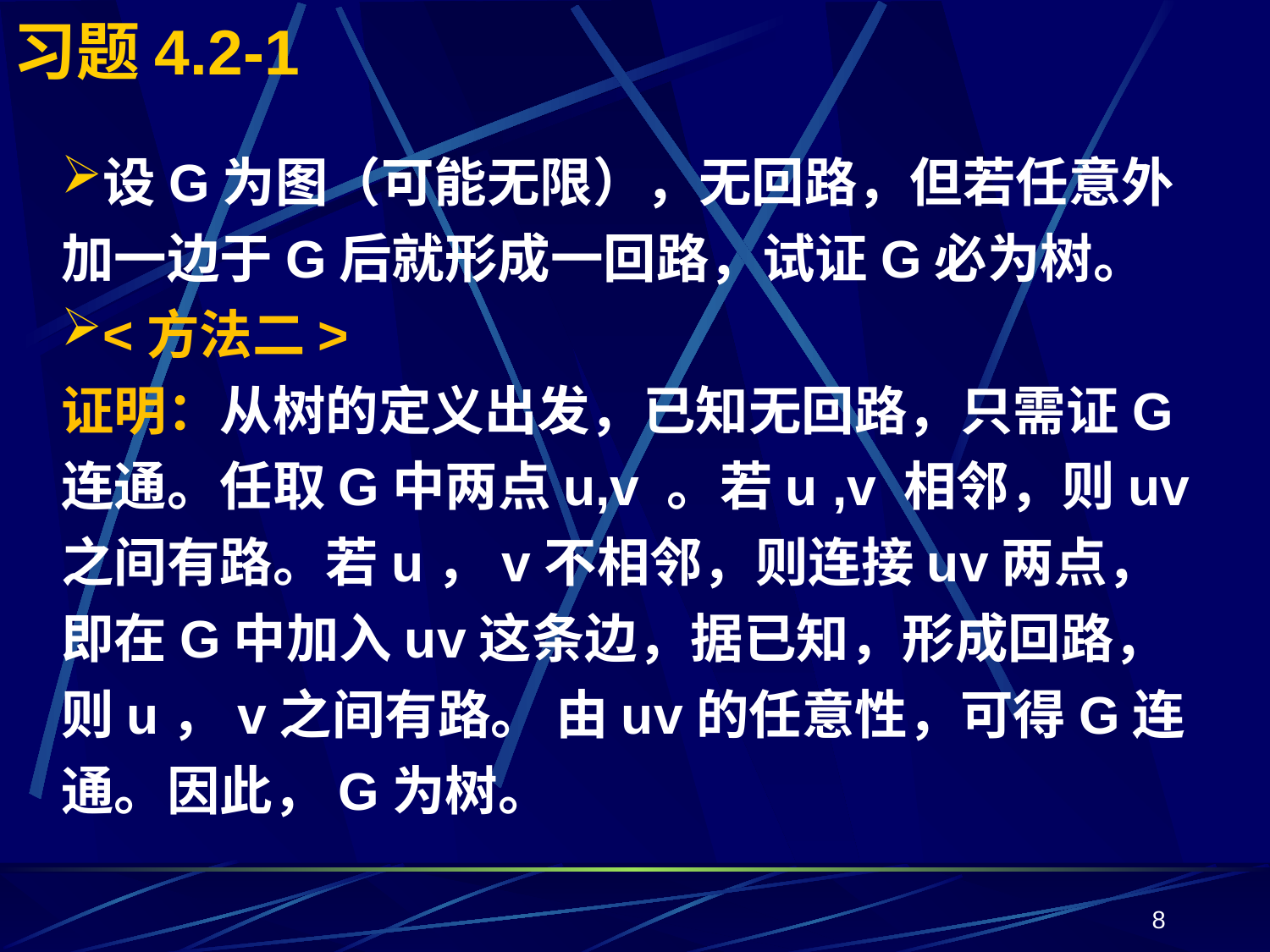

# 习题4.2-1
设G为图（可能无限），无回路，但若任意外加一边于G后就形成一回路，试证G必为树。
<方法二>
证明：从树的定义出发，已知无回路，只需证G连通。任取G中两点u,v 。若u ,v 相邻，则uv之间有路。若u，v不相邻，则连接uv两点，即在G中加入uv这条边，据已知，形成回路，则u，v之间有路。 由uv的任意性，可得G连通。因此，G为树。

8